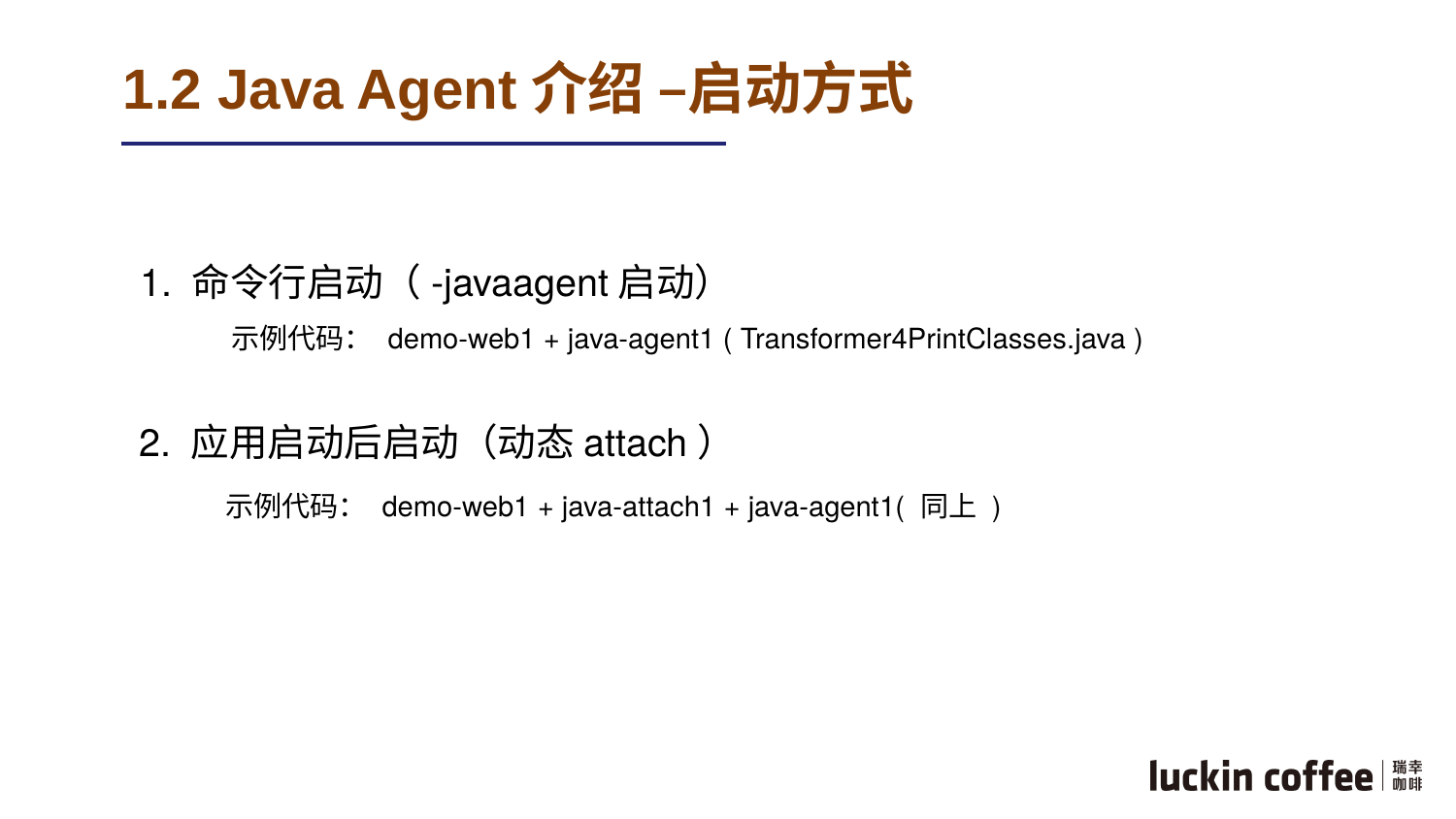

# 1.2 Java Agent介绍 –启动方式

1. 命令行启动（-javaagent启动）
示例代码： demo-web1 + java-agent1 ( Transformer4PrintClasses.java )

2. 应用启动后启动（动态attach）

示例代码： demo-web1 + java-attach1 + java-agent1( 同上 )